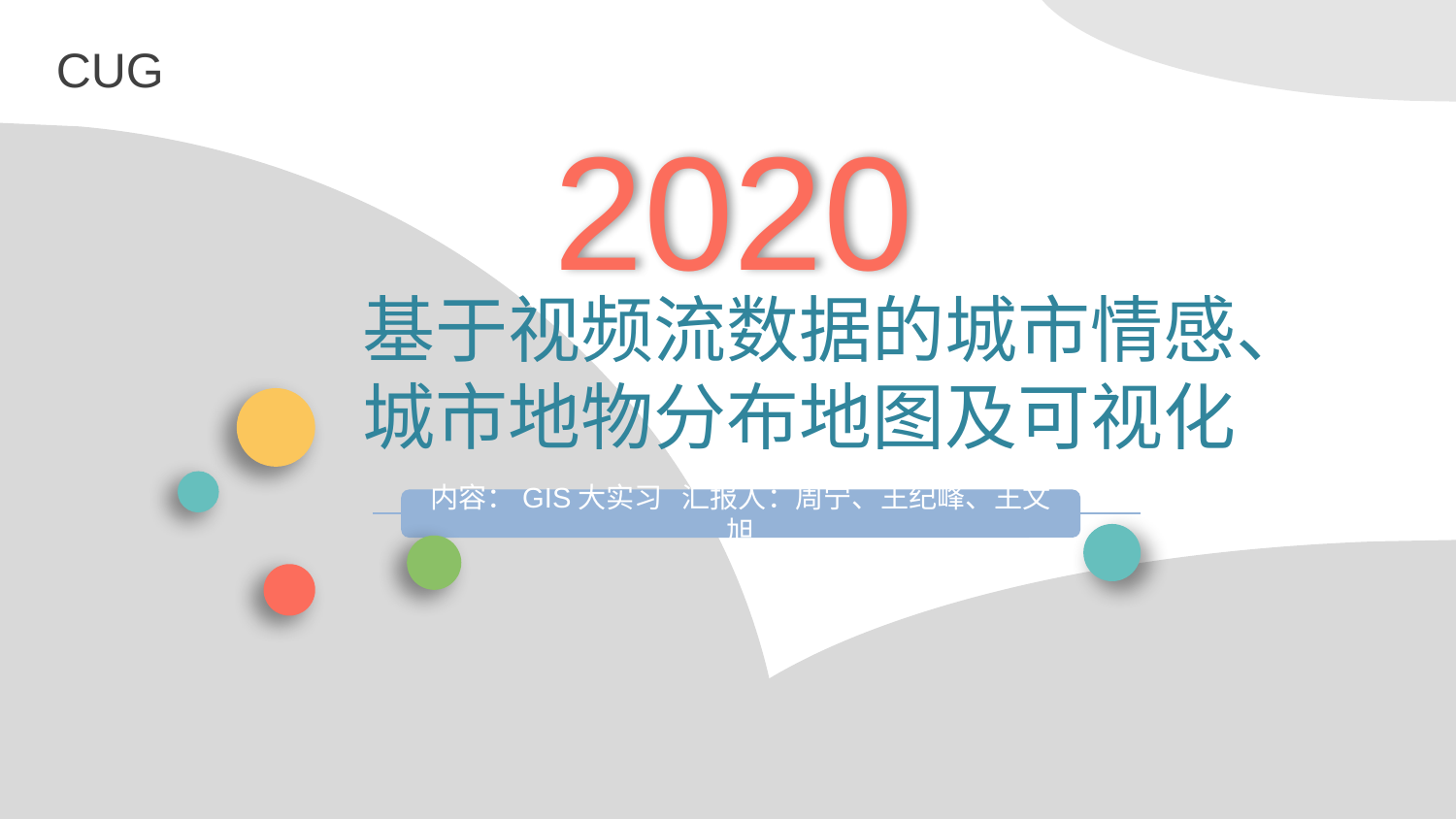

CUG
2020

基于视频流数据的城市情感、城市地物分布地图及可视化

内容：GIS大实习   汇报人：周宁、王纪峰、王文旭